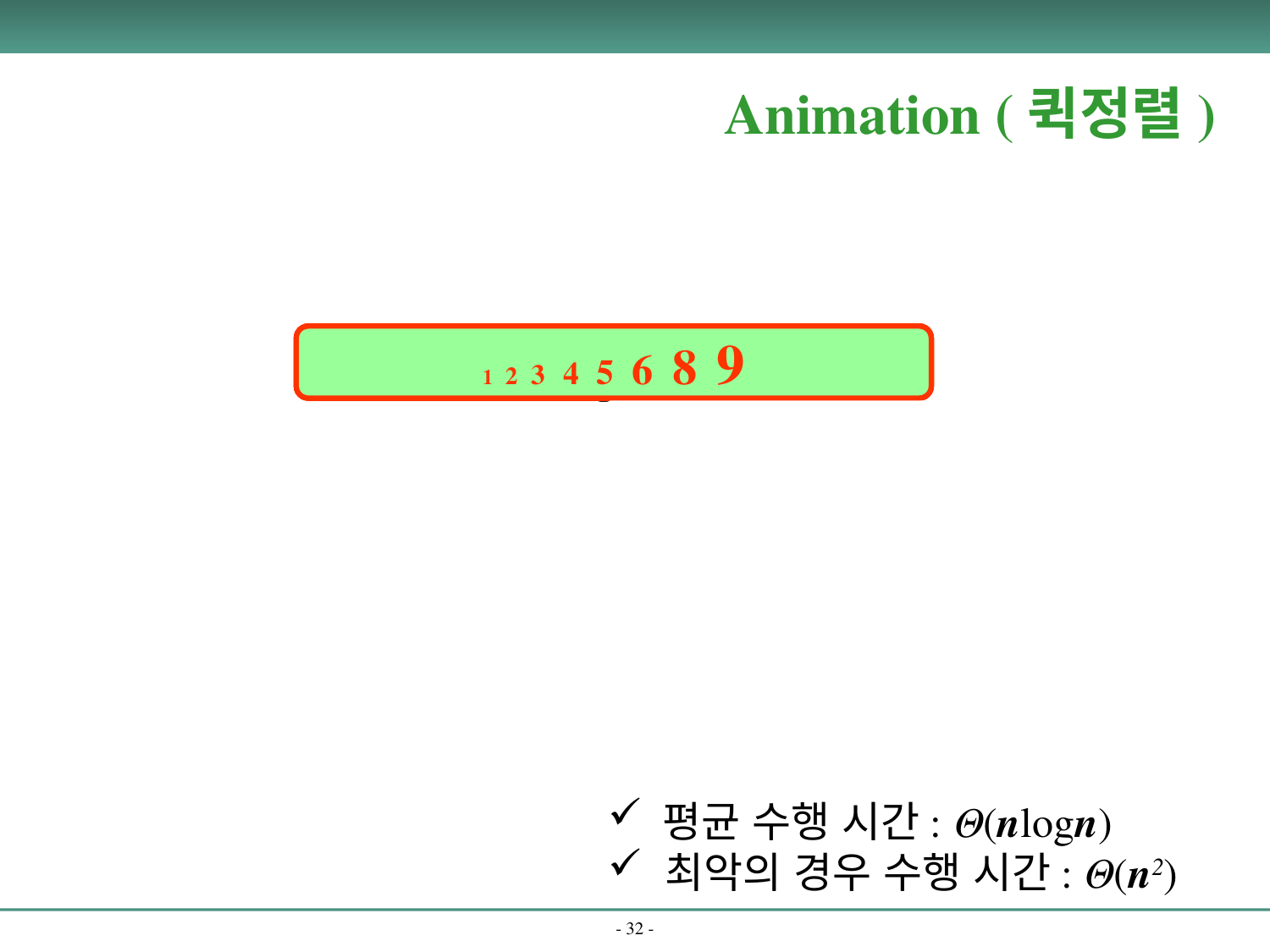

Animation (퀵정렬)

1  2  3  4  5  9  6  8

5  1  9  4  2  6  8  3
3  1  4  2  5  9  6  8

1  2  3  4  5  6  8  9

8  6  9

6  8  9

6  8  9

9  6  8

1  2  3  4

3  1  4  2
2  1  3  4

1  2  3  4

6  8

6  8

6  8

8  6

1  2

1  2

1  2

2  1

4

4

6

6

 1

 1

 1

 1

 평균 수행 시간: Θ(nlogn)
 최악의 경우 수행 시간: Θ(n2)